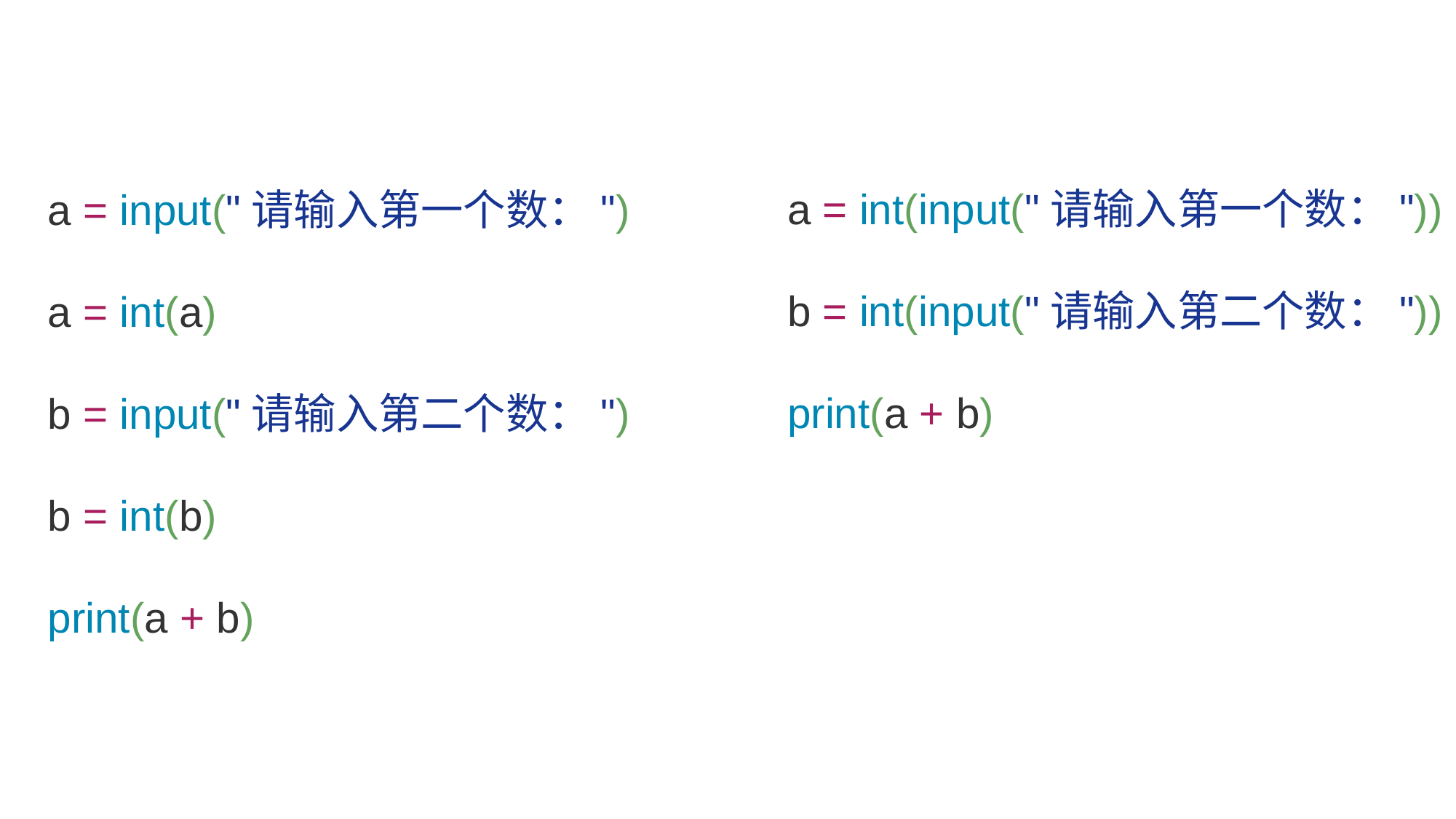

a = input("请输入第一个数：")
a = int(a)
b = input("请输入第二个数：")
b = int(b)
print(a + b)
a = int(input("请输入第一个数："))
b = int(input("请输入第二个数："))
print(a + b)